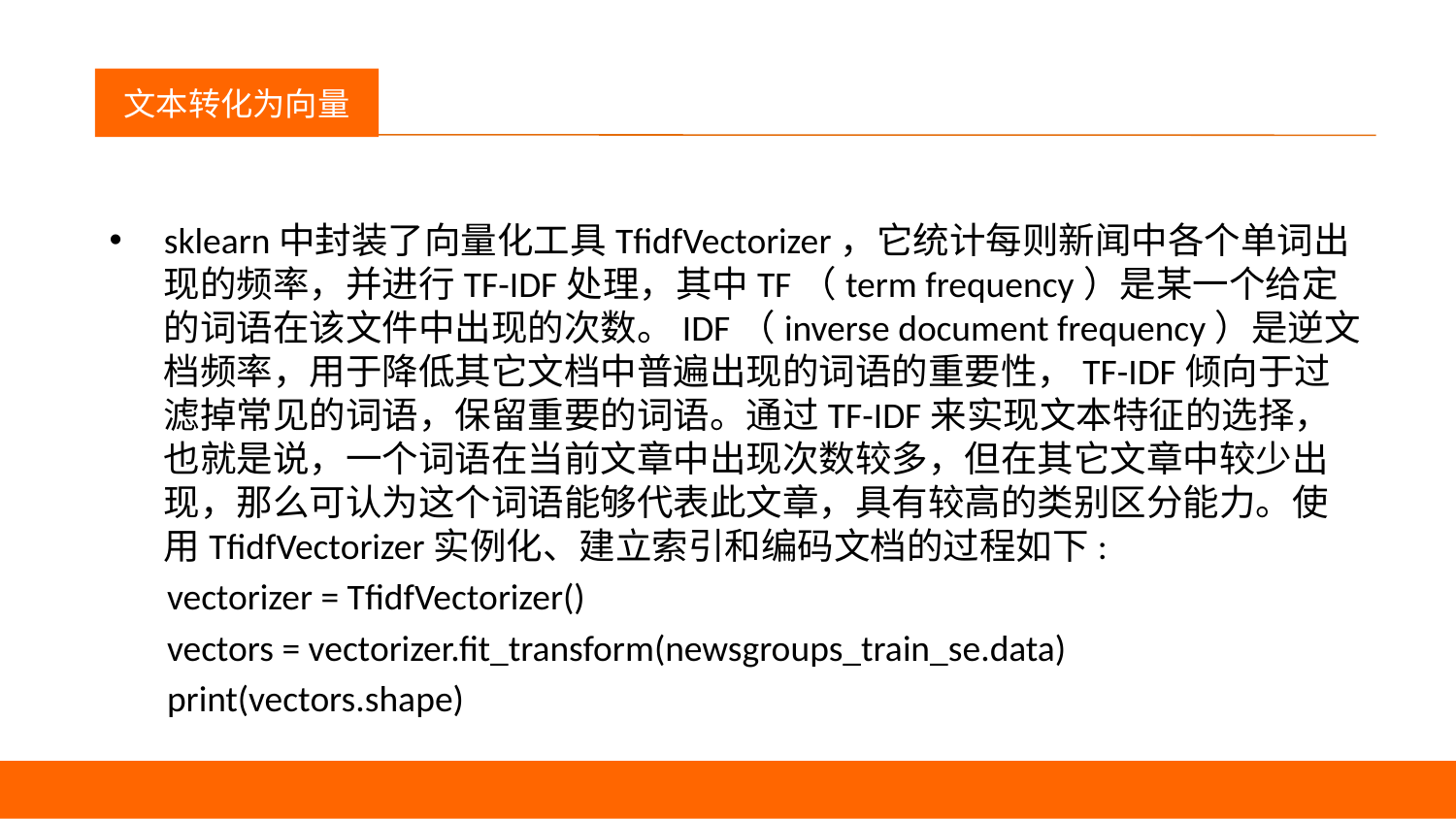

议程
文本转化为向量

sklearn中封装了向量化工具TfidfVectorizer，它统计每则新闻中各个单词出现的频率，并进行TF-IDF处理，其中TF（term frequency）是某一个给定的词语在该文件中出现的次数。IDF（inverse document frequency）是逆文档频率，用于降低其它文档中普遍出现的词语的重要性，TF-IDF倾向于过滤掉常见的词语，保留重要的词语。通过TF-IDF来实现文本特征的选择，也就是说，一个词语在当前文章中出现次数较多，但在其它文章中较少出现，那么可认为这个词语能够代表此文章，具有较高的类别区分能力。使用TfidfVectorizer实例化、建立索引和编码文档的过程如下:
       vectorizer = TfidfVectorizer()
       vectors = vectorizer.fit_transform(newsgroups_train_se.data)
       print(vectors.shape)